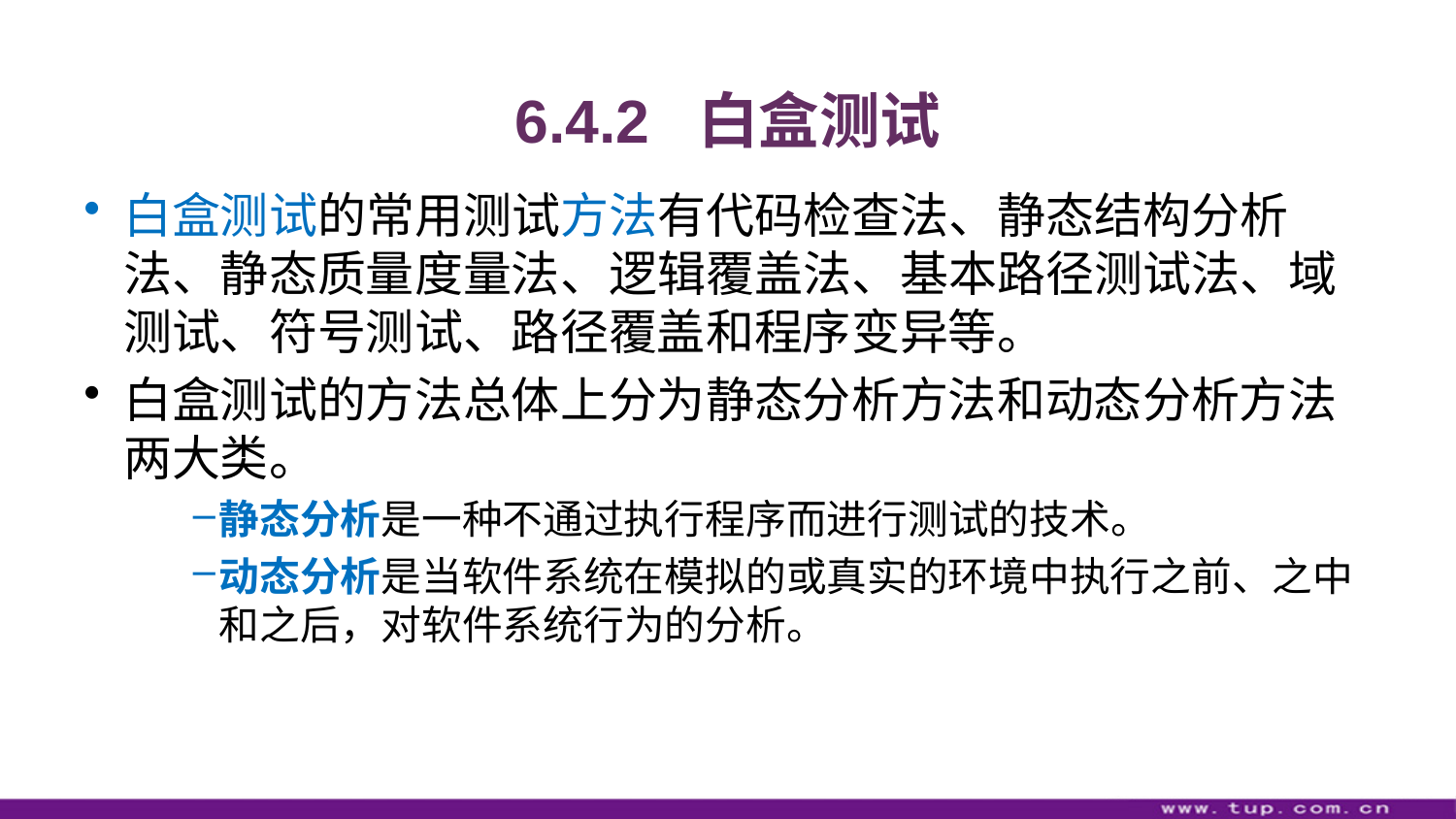

# 6.4.2  白盒测试
白盒测试的常用测试方法有代码检查法、静态结构分析法、静态质量度量法、逻辑覆盖法、基本路径测试法、域测试、符号测试、路径覆盖和程序变异等。
白盒测试的方法总体上分为静态分析方法和动态分析方法两大类。
静态分析是一种不通过执行程序而进行测试的技术。
动态分析是当软件系统在模拟的或真实的环境中执行之前、之中和之后，对软件系统行为的分析。